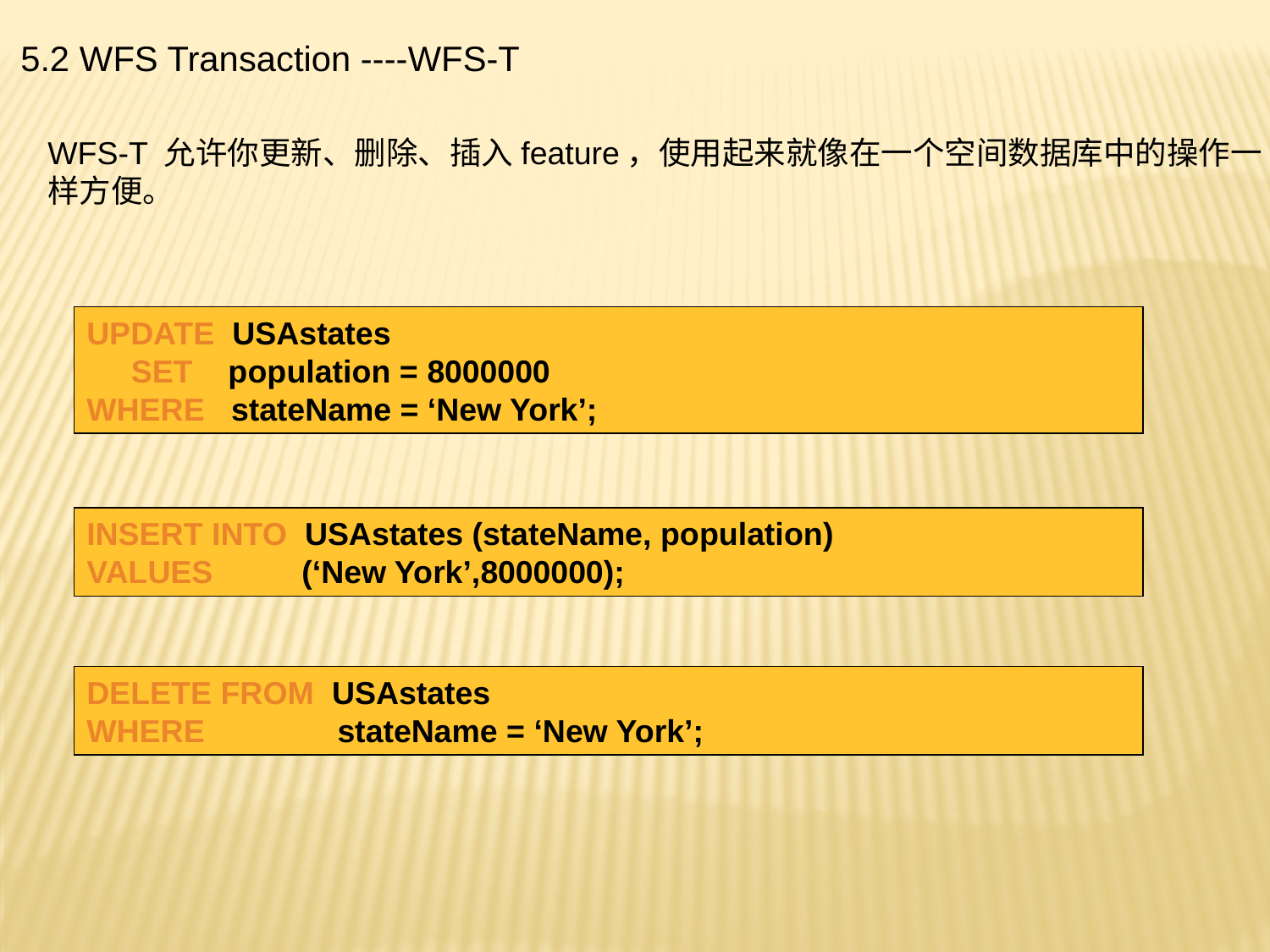

5.2 WFS Transaction ----WFS-T
WFS-T 允许你更新、删除、插入feature，使用起来就像在一个空间数据库中的操作一
样方便。
UPDATE  USAstates
     SET    population = 8000000
WHERE   stateName = ‘New York’;
INSERT INTO  USAstates (stateName, population)
VALUES          (‘New York’,8000000);
DELETE FROM  USAstates
WHERE               stateName = ‘New York’;